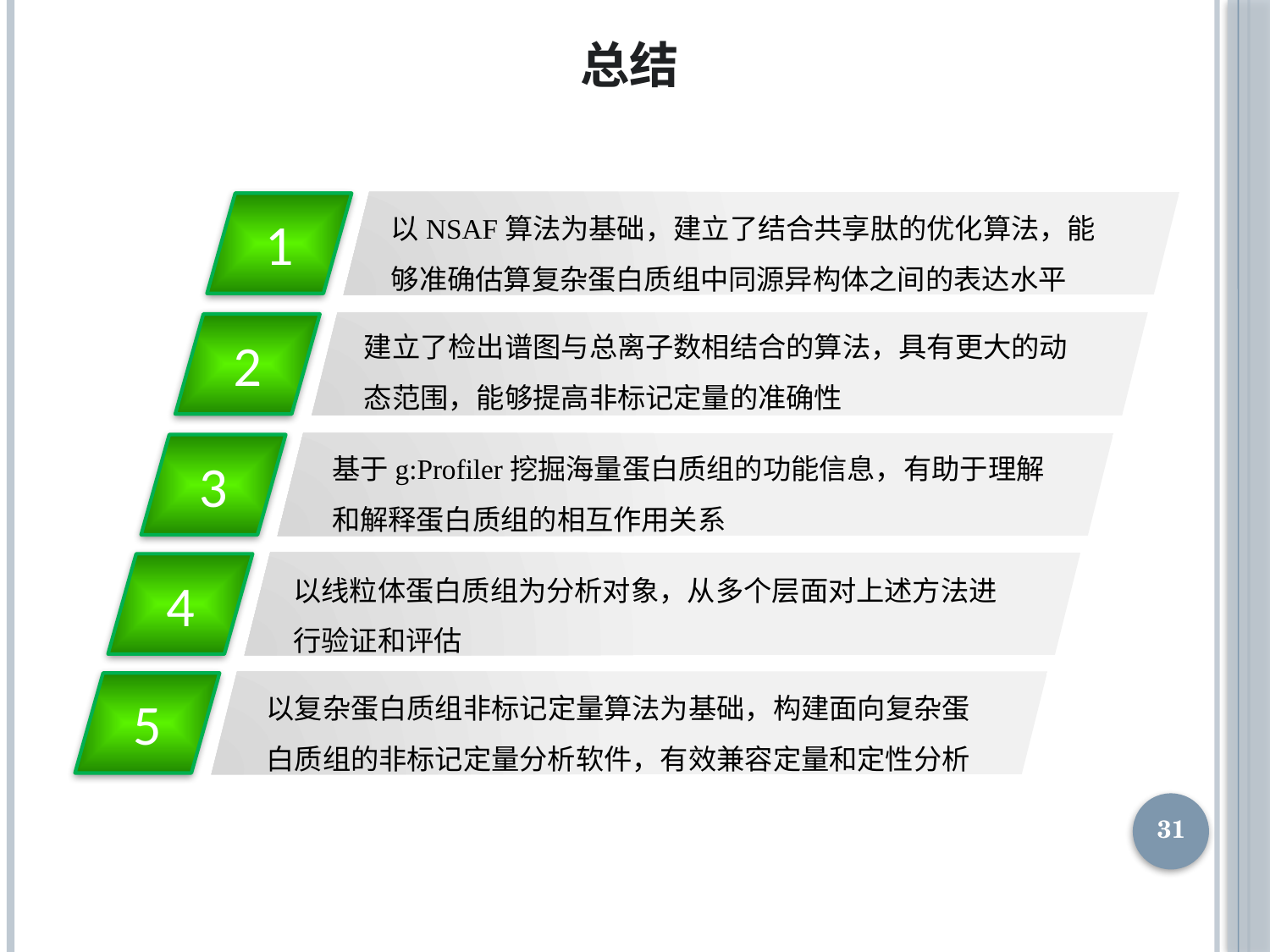

总结
以NSAF算法为基础，建立了结合共享肽的优化算法，能够准确估算复杂蛋白质组中同源异构体之间的表达水平

1
建立了检出谱图与总离子数相结合的算法，具有更大的动态范围，能够提高非标记定量的准确性

2
基于g:Profiler挖掘海量蛋白质组的功能信息，有助于理解和解释蛋白质组的相互作用关系

3
以线粒体蛋白质组为分析对象，从多个层面对上述方法进行验证和评估

4
以复杂蛋白质组非标记定量算法为基础，构建面向复杂蛋白质组的非标记定量分析软件，有效兼容定量和定性分析

5
31